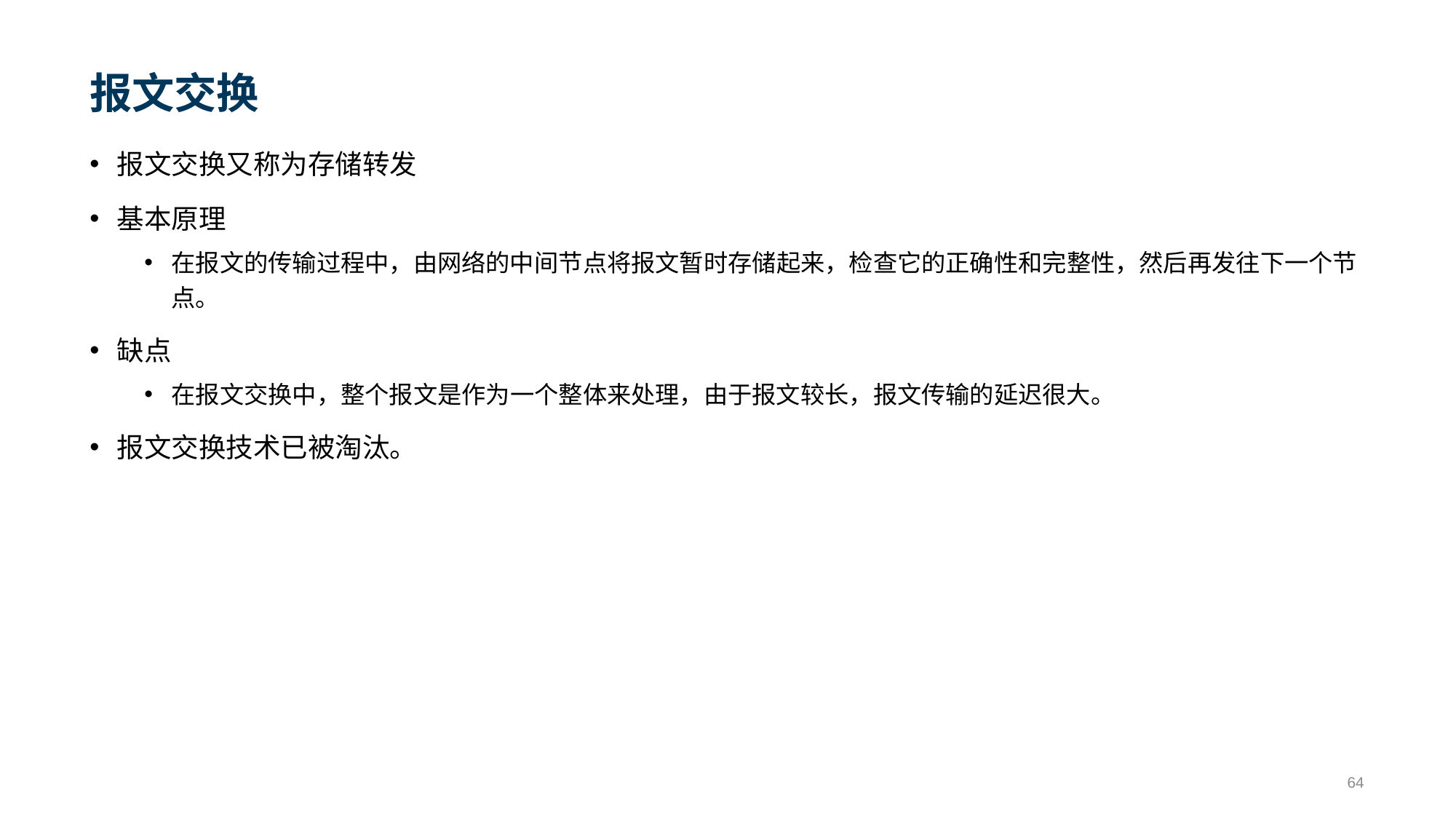

# 报文交换
报文交换又称为存储转发
基本原理
在报文的传输过程中，由网络的中间节点将报文暂时存储起来，检查它的正确性和完整性，然后再发往下一个节点。
缺点
在报文交换中，整个报文是作为一个整体来处理，由于报文较长，报文传输的延迟很大。
报文交换技术已被淘汰。
64